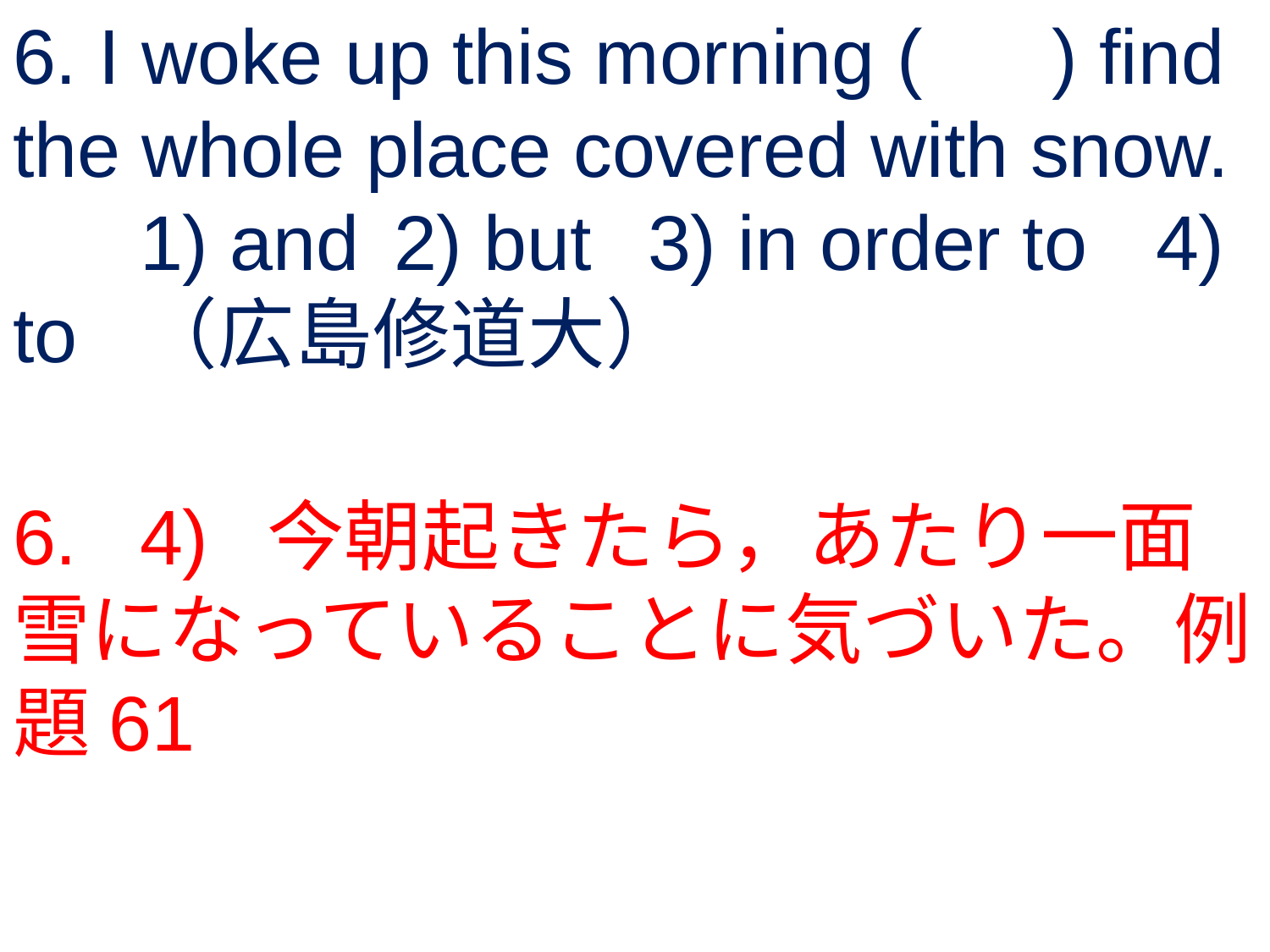

# 6. I woke up this morning (      ) find the whole place covered with snow.	1) and	2) but	3) in order to	4) to	（広島修道大）
6.	4) 	今朝起きたら，あたり一面雪になっていることに気づいた。例題61